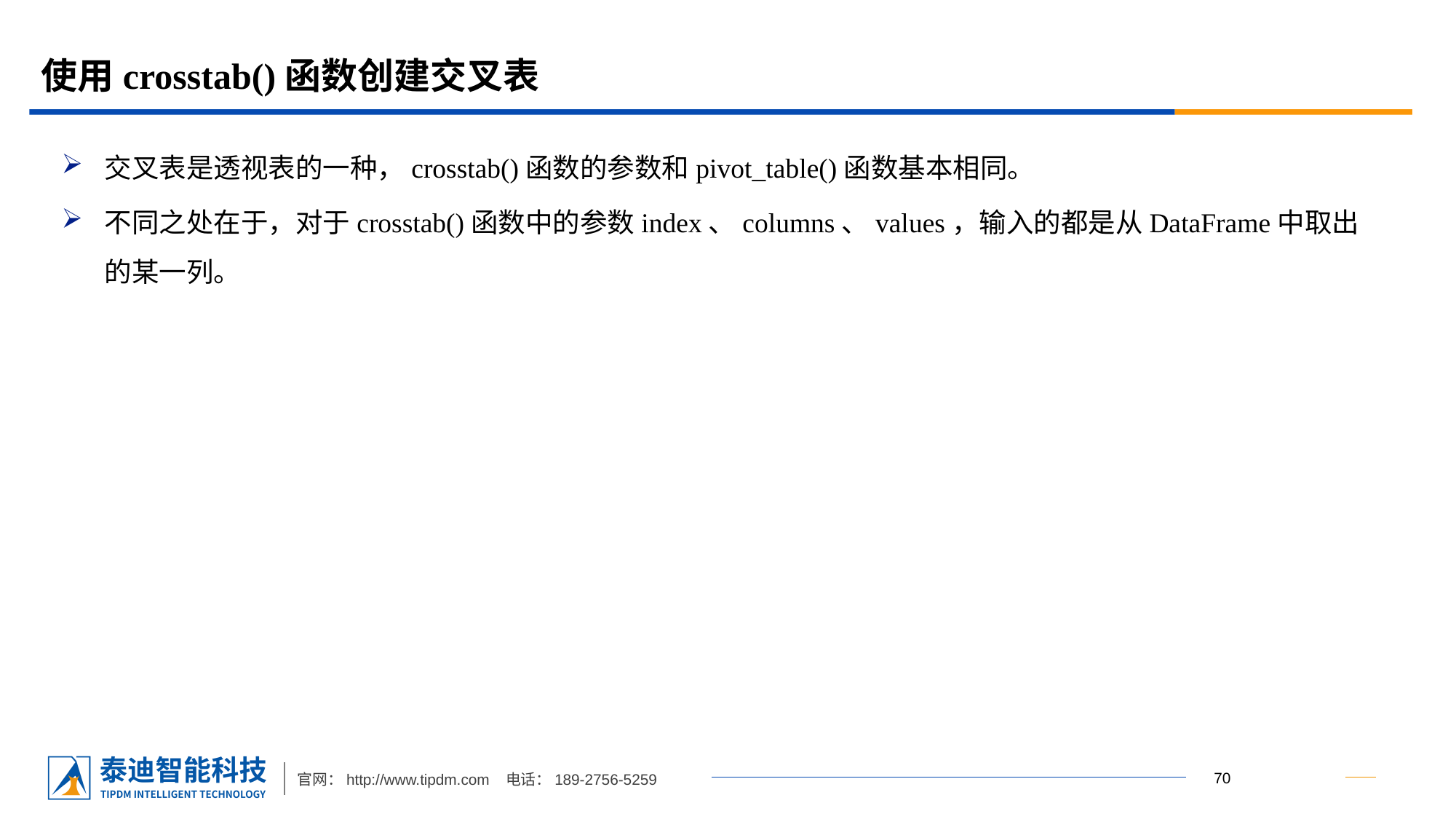

# 使用crosstab()函数创建交叉表
交叉表是透视表的一种，crosstab()函数的参数和pivot_table()函数基本相同。
不同之处在于，对于crosstab()函数中的参数index、columns、values，输入的都是从DataFrame中取出的某一列。